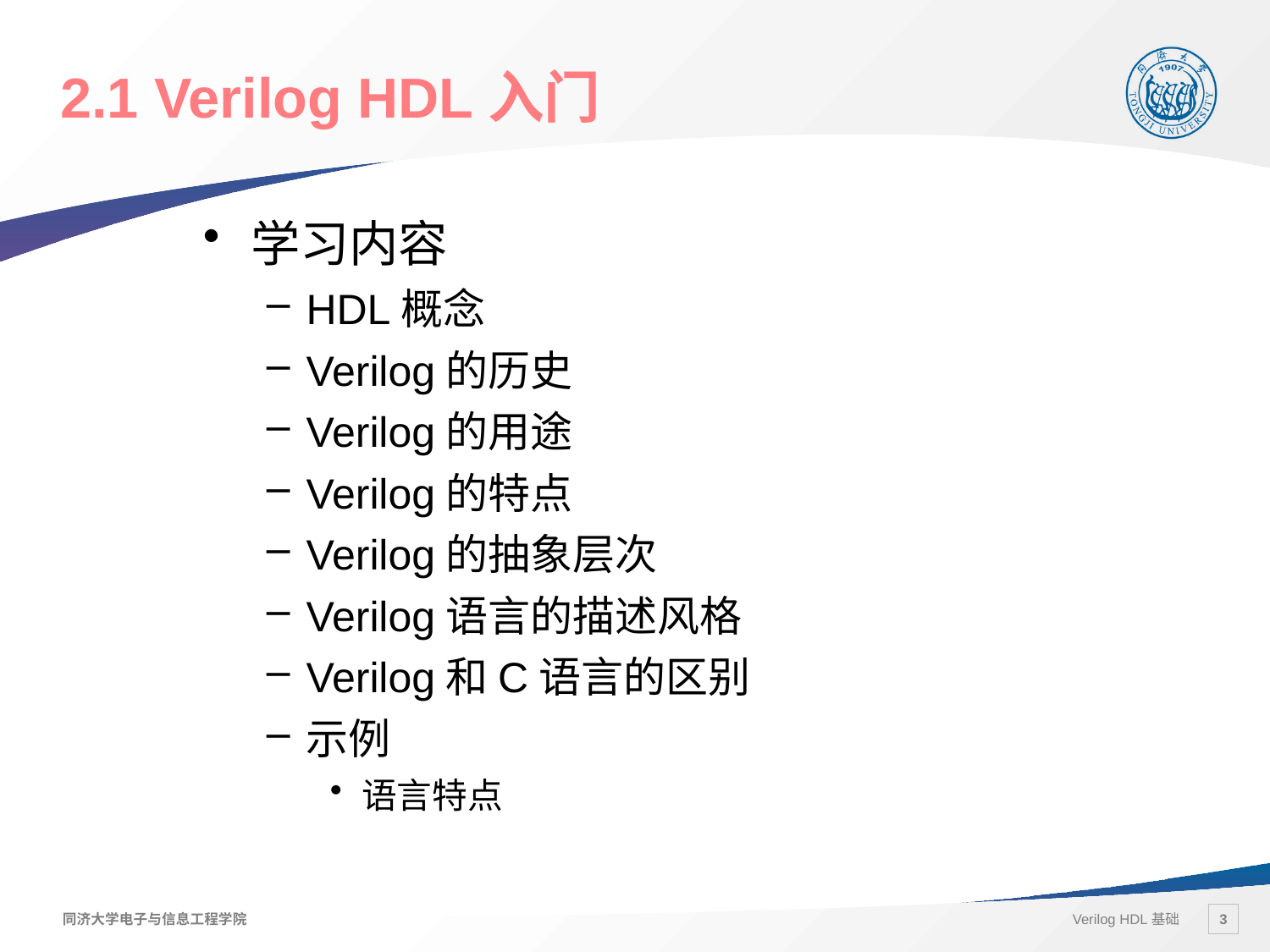

# 2.1 Verilog HDL入门
学习内容
HDL概念
Verilog的历史
Verilog的用途
Verilog的特点
Verilog的抽象层次
Verilog语言的描述风格
Verilog和C语言的区别
示例
语言特点